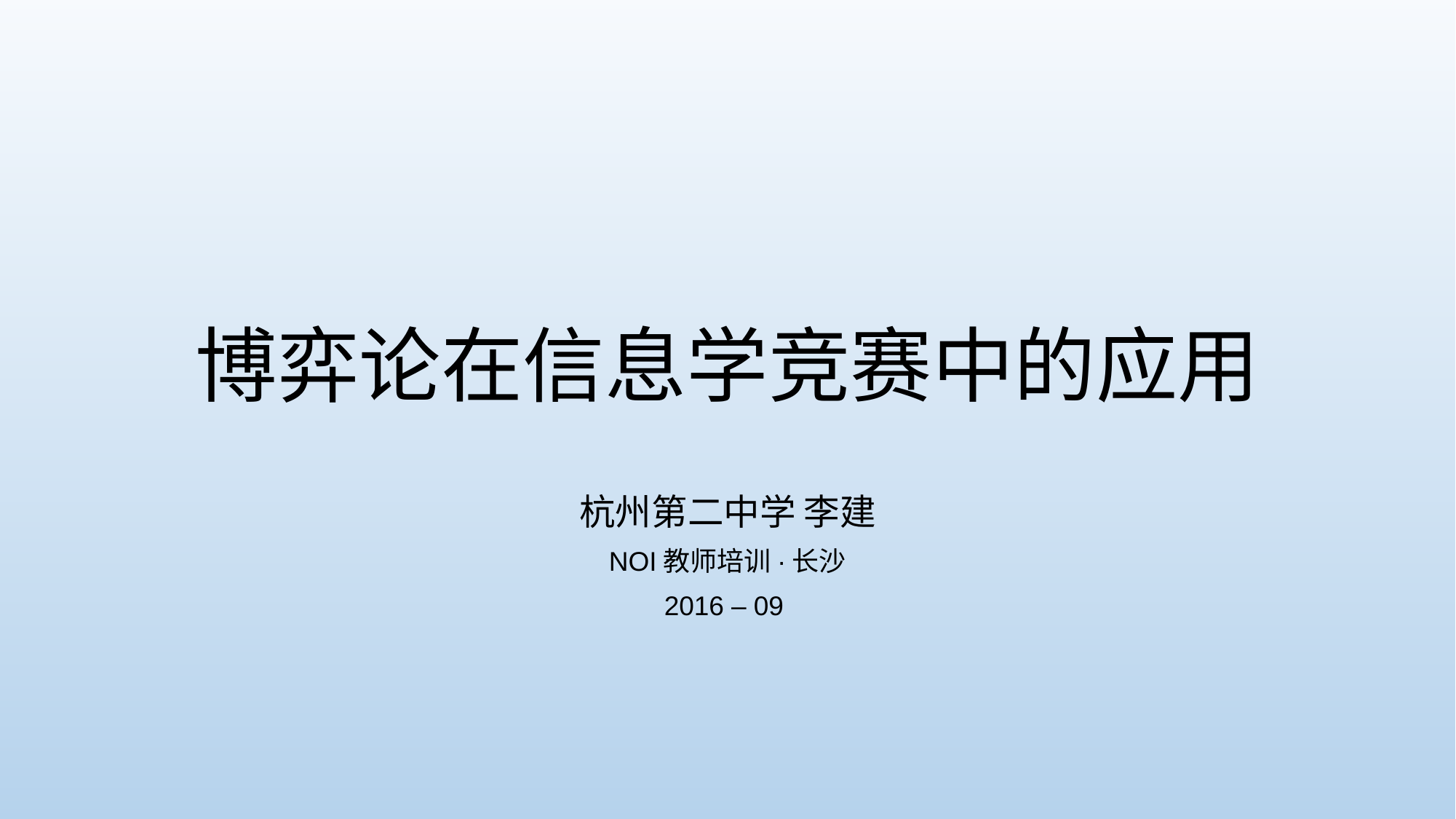

# 博弈论在信息学竞赛中的应用

杭州第二中学 李建
NOI教师培训·长沙
2016 – 09